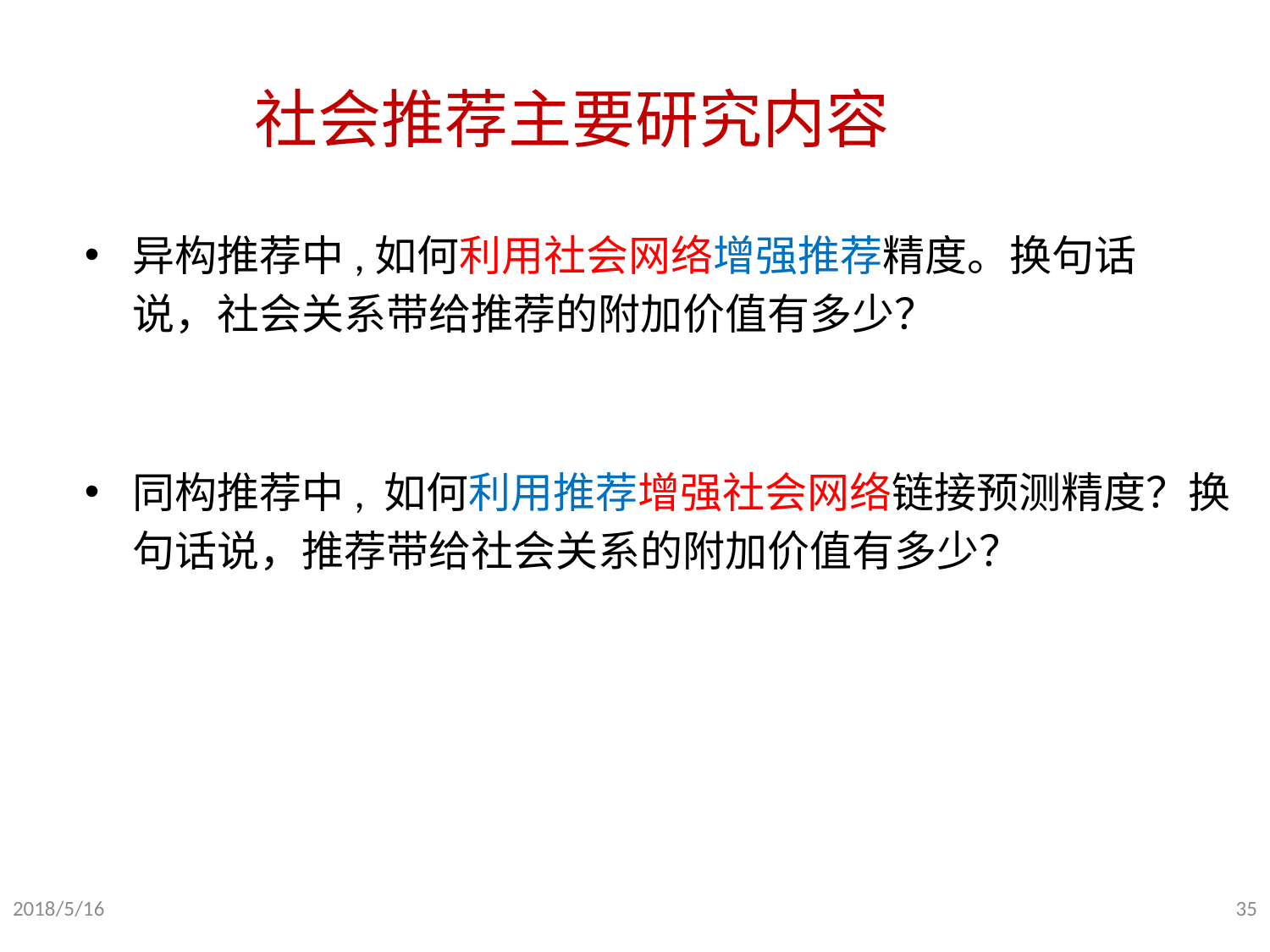

社会推荐主要研究内容
异构推荐中,如何利用社会网络增强推荐精度。换句话
	说，社会关系带给推荐的附加价值有多少？

同构推荐中, 如何利用推荐增强社会网络链接预测精度？换
	句话说，推荐带给社会关系的附加价值有多少？
2018/5/16
35